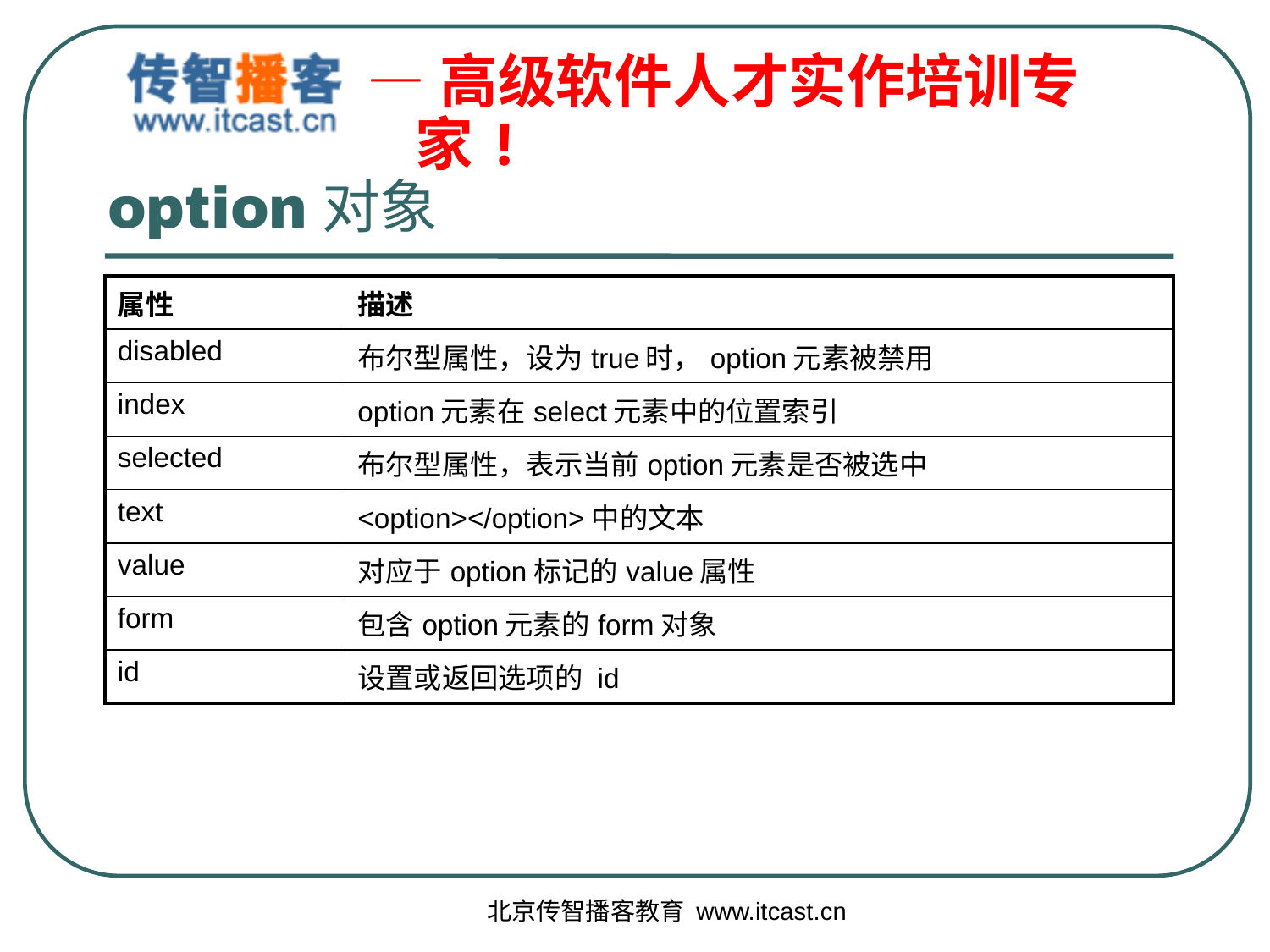

# option对象
| 属性 | 描述 |
| --- | --- |
| disabled | 布尔型属性，设为true时，option元素被禁用 |
| index | option元素在select元素中的位置索引 |
| selected | 布尔型属性，表示当前option元素是否被选中 |
| text | <option></option>中的文本 |
| value | 对应于option标记的value属性 |
| form | 包含option元素的form对象 |
| id | 设置或返回选项的 id |